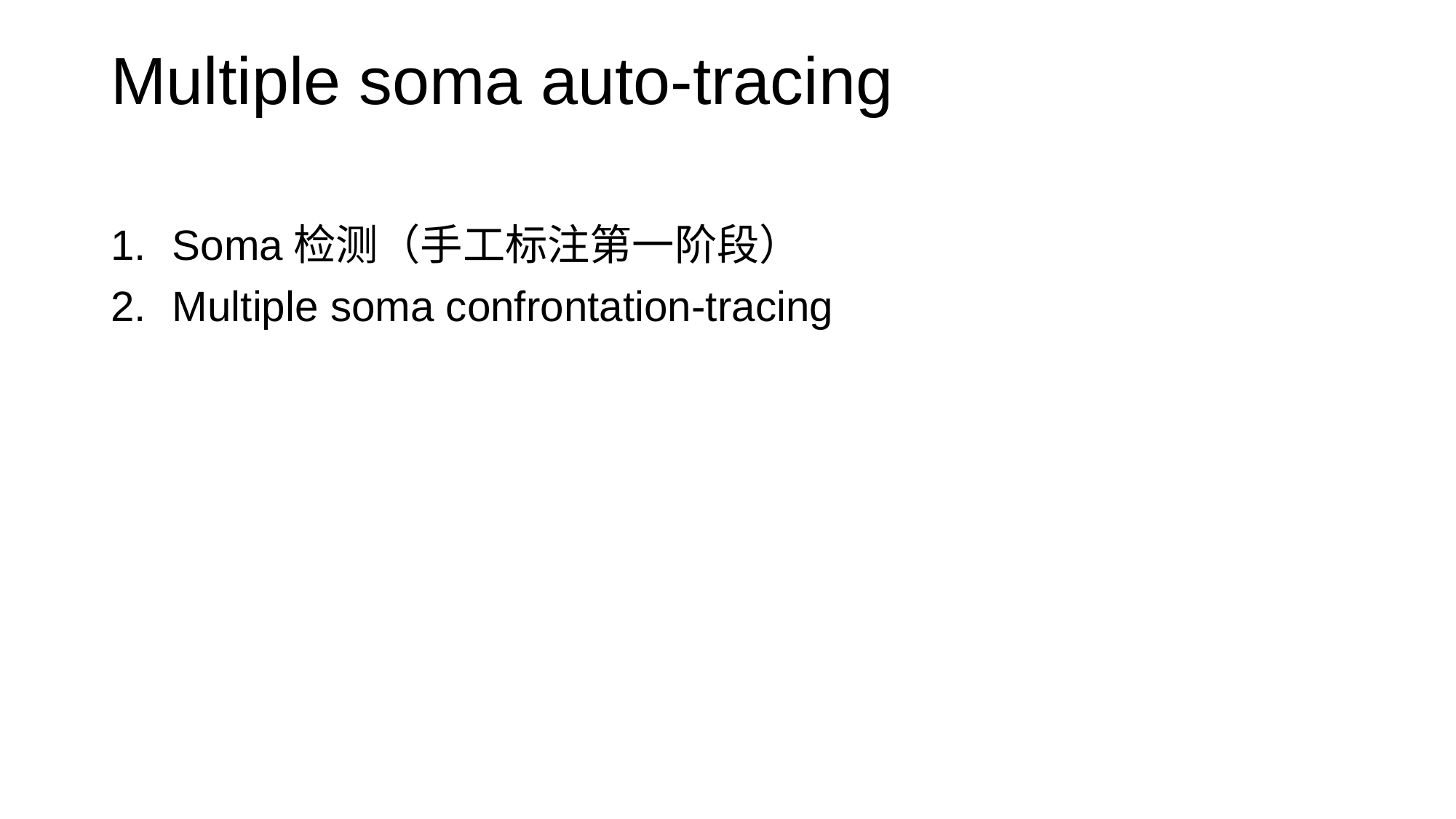

# Multiple soma auto-tracing
Soma检测（手工标注第一阶段）
Multiple soma confrontation-tracing